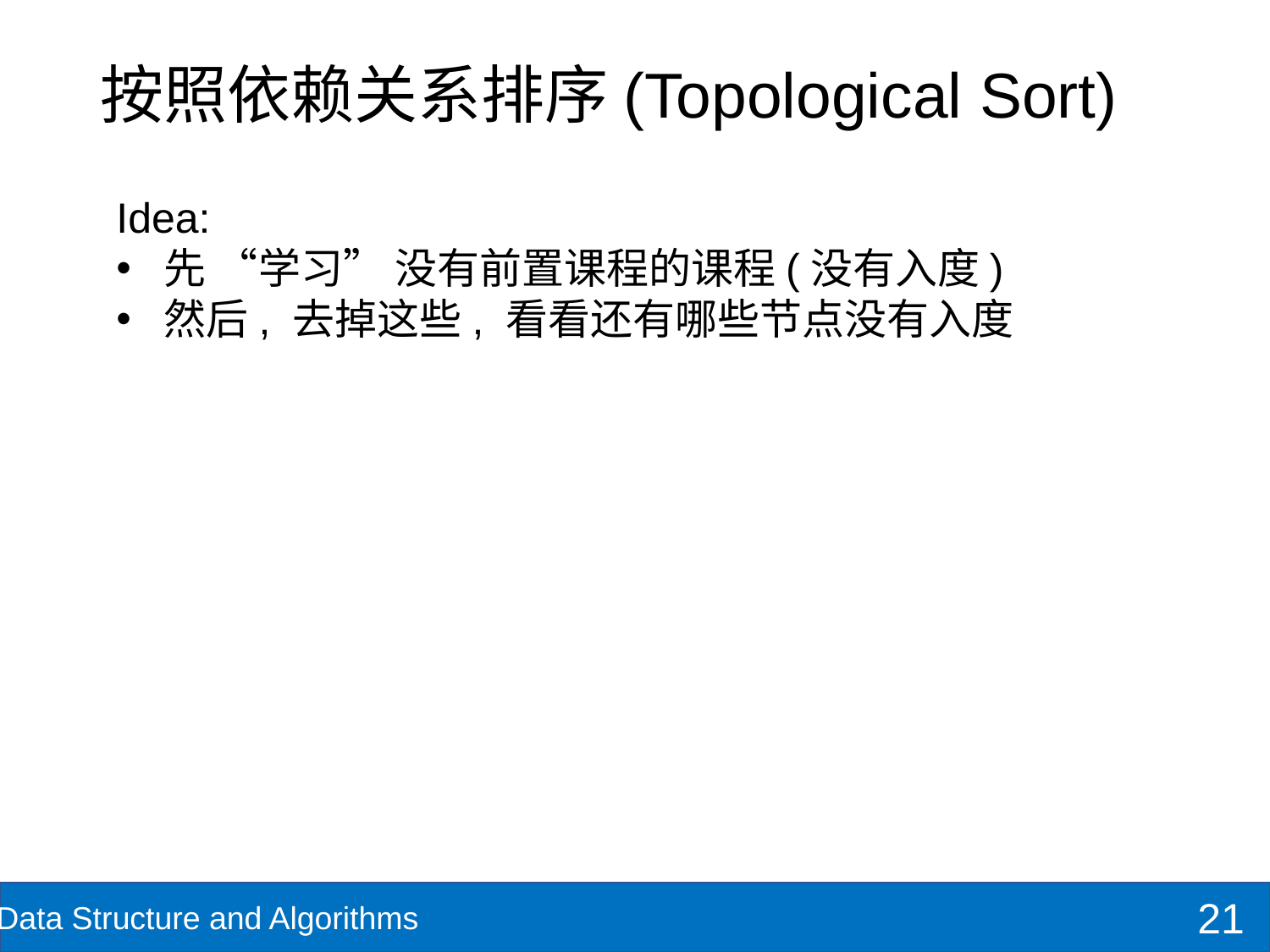

# 按照依赖关系排序(Topological Sort)
Idea:
先 “学习” 没有前置课程的课程(没有入度)
然后, 去掉这些, 看看还有哪些节点没有入度
21